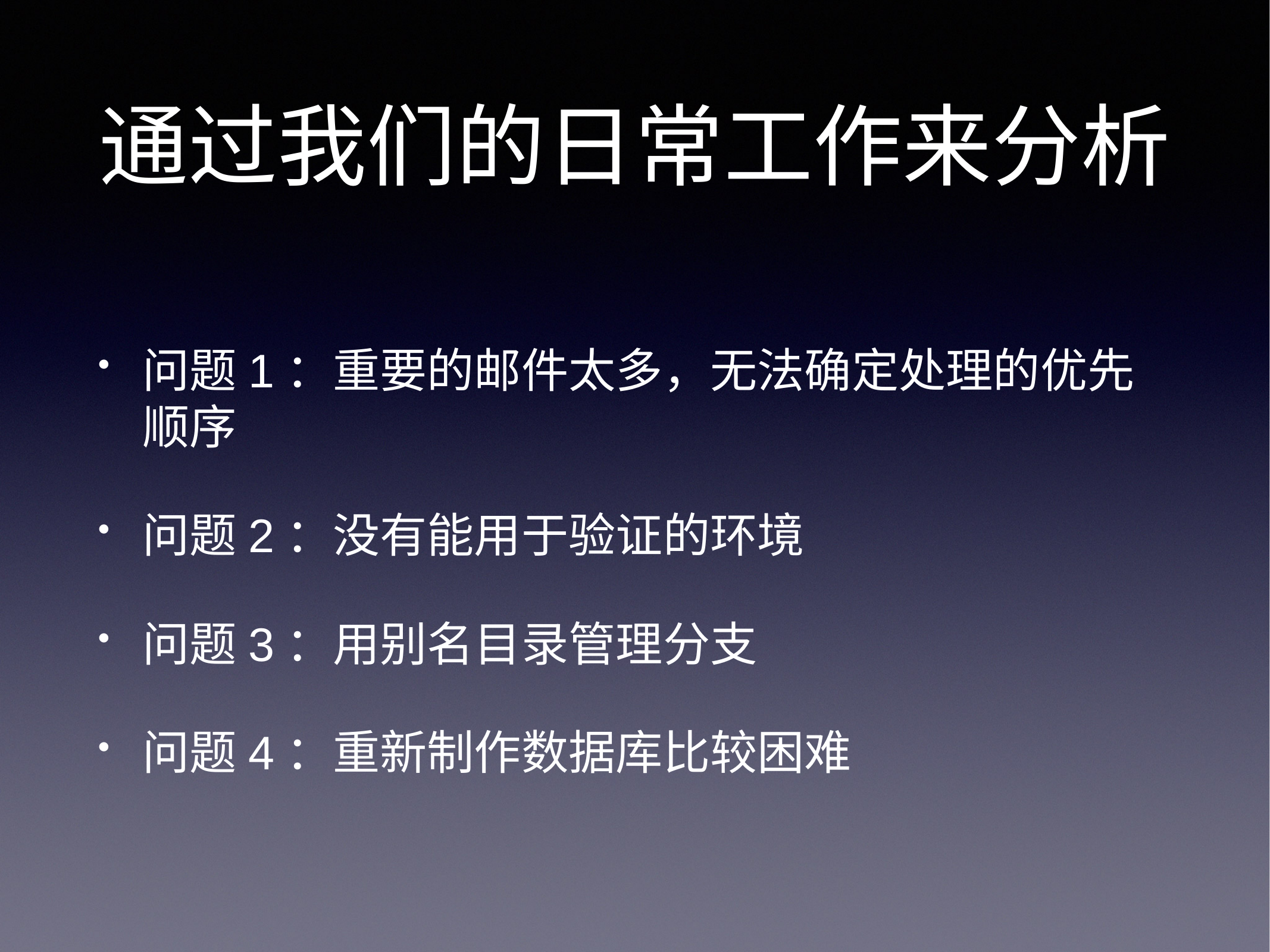

# 通过我们的日常工作来分析
问题1：重要的邮件太多，无法确定处理的优先顺序
问题2：没有能用于验证的环境
问题3：用别名目录管理分支
问题4：重新制作数据库比较困难